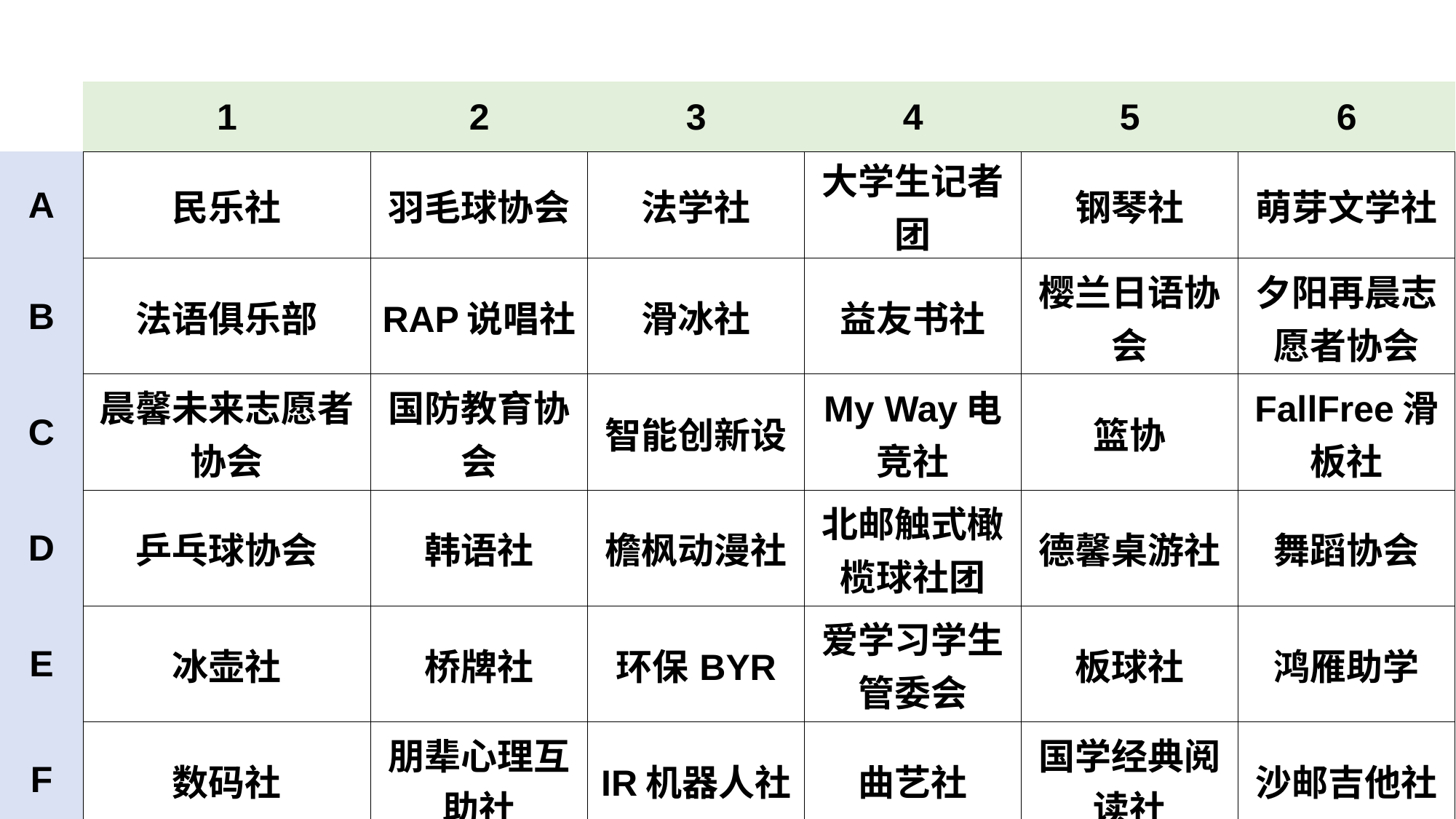

|  | 1 | 2 | 3 | 4 | 5 | 6 |
| --- | --- | --- | --- | --- | --- | --- |
| A | 民乐社 | 羽毛球协会 | 法学社 | 大学生记者团 | 钢琴社 | 萌芽文学社 |
| B | 法语俱乐部 | RAP说唱社 | 滑冰社 | 益友书社 | 樱兰日语协会 | 夕阳再晨志愿者协会 |
| C | 晨馨未来志愿者协会 | 国防教育协会 | 智能创新设 | My Way电竞社 | 篮协 | FallFree滑板社 |
| D | 乒乓球协会 | 韩语社 | 檐枫动漫社 | 北邮触式橄榄球社团 | 德馨桌游社 | 舞蹈协会 |
| E | 冰壶社 | 桥牌社 | 环保BYR | 爱学习学生管委会 | 板球社 | 鸿雁助学 |
| F | 数码社 | 朋辈心理互助社 | IR机器人社 | 曲艺社 | 国学经典阅读社 | 沙邮吉他社 |